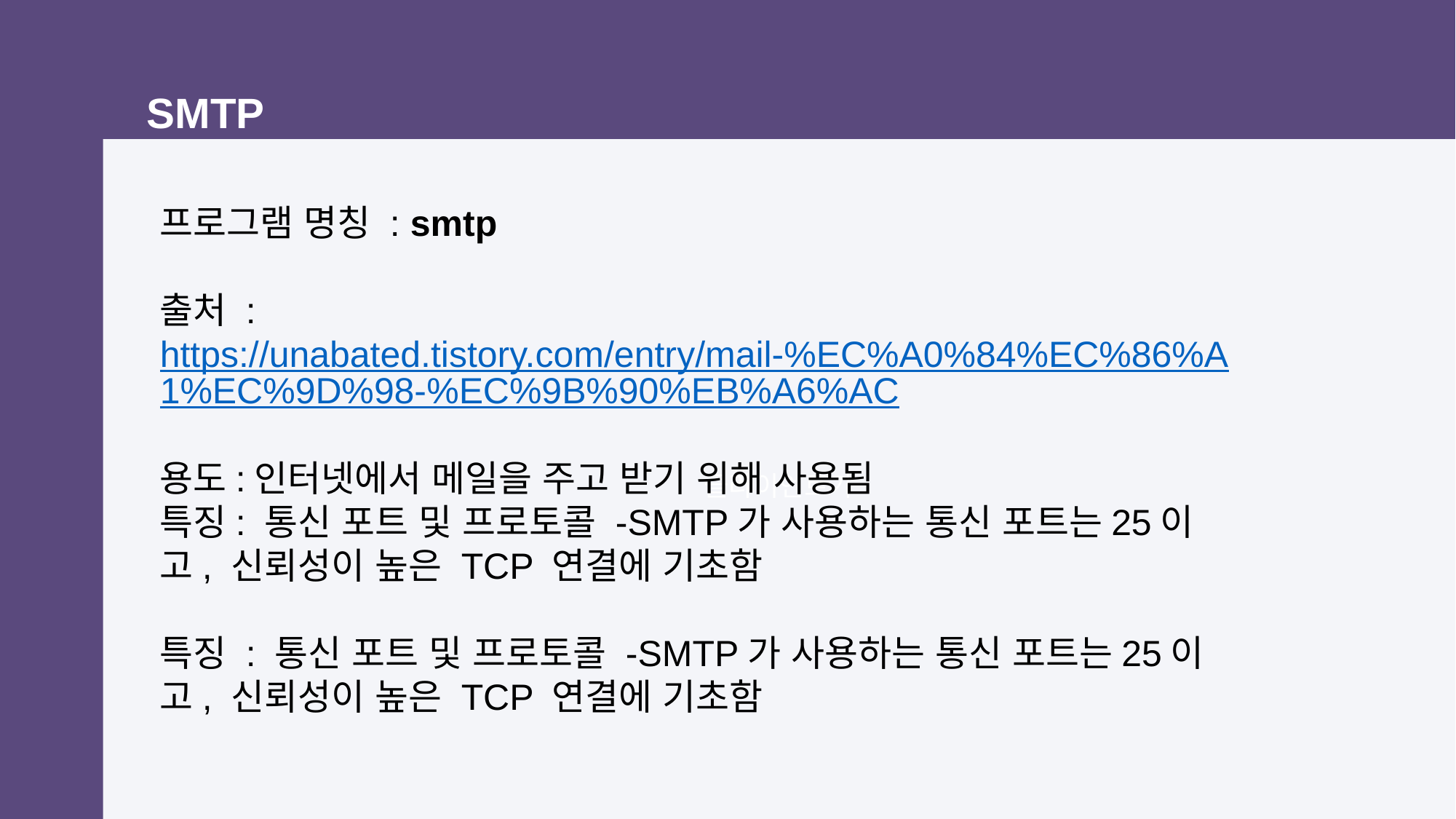

SMTP

클라이언트가
프로그램 명칭 : smtp

출처 : https://unabated.tistory.com/entry/mail-%EC%A0%84%EC%86%A1%EC%9D%98-%EC%9B%90%EB%A6%AC

용도:인터넷에서 메일을 주고 받기 위해 사용됨
특징: 통신 포트 및 프로토콜 -SMTP가 사용하는 통신 포트는25이고, 신뢰성이 높은 TCP 연결에 기초함

특징 : 통신 포트 및 프로토콜 -SMTP가 사용하는 통신 포트는25이고, 신뢰성이 높은 TCP 연결에 기초함